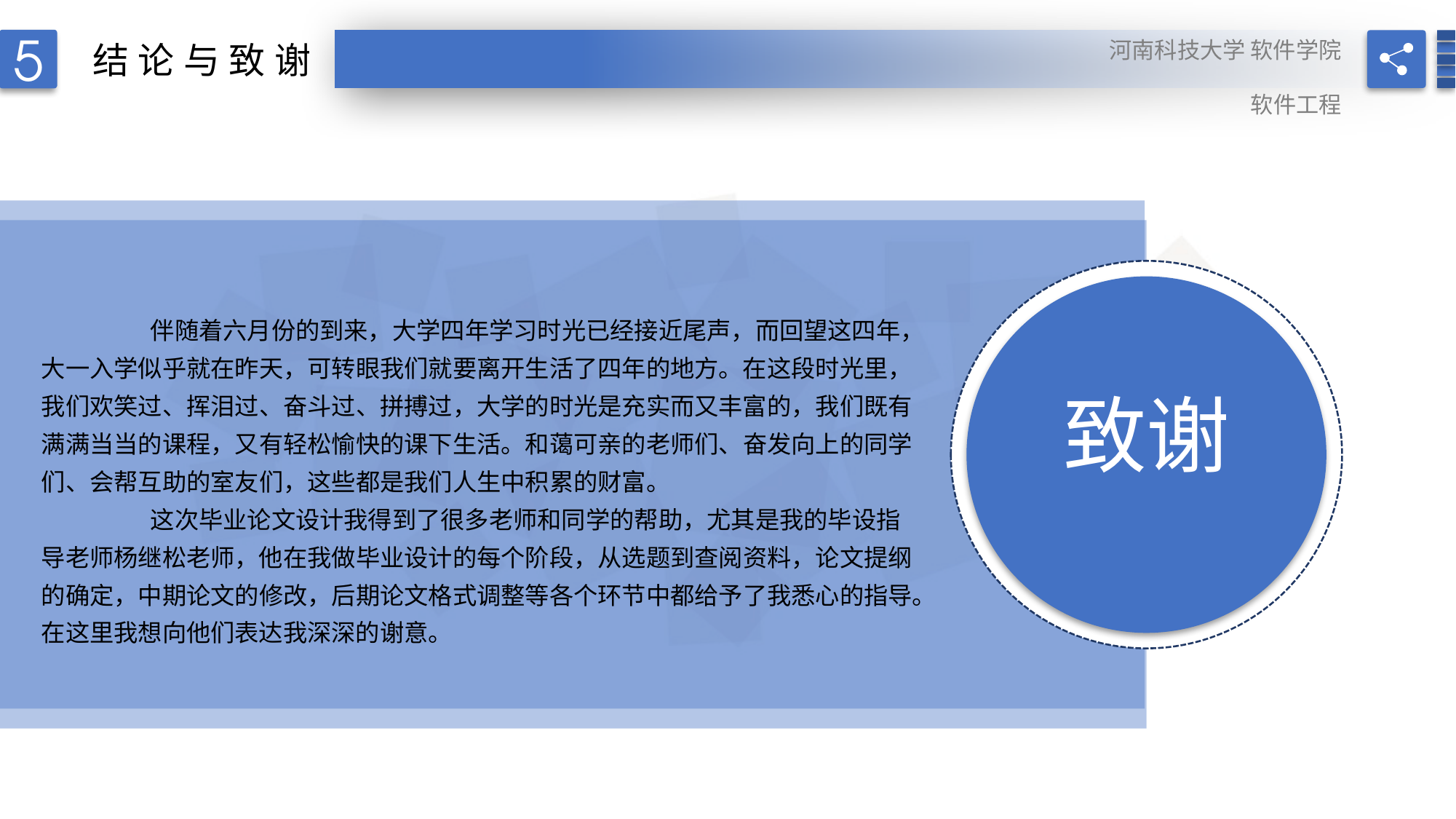

5
河南科技大学 软件学院
软件工程

结论与致谢

致谢
	伴随着六月份的到来，大学四年学习时光已经接近尾声，而回望这四年，大一入学似乎就在昨天，可转眼我们就要离开生活了四年的地方。在这段时光里，我们欢笑过、挥泪过、奋斗过、拼搏过，大学的时光是充实而又丰富的，我们既有满满当当的课程，又有轻松愉快的课下生活。和蔼可亲的老师们、奋发向上的同学们、会帮互助的室友们，这些都是我们人生中积累的财富。
	这次毕业论文设计我得到了很多老师和同学的帮助，尤其是我的毕设指导老师杨继松老师，他在我做毕业设计的每个阶段，从选题到查阅资料，论文提纲的确定，中期论文的修改，后期论文格式调整等各个环节中都给予了我悉心的指导。在这里我想向他们表达我深深的谢意。